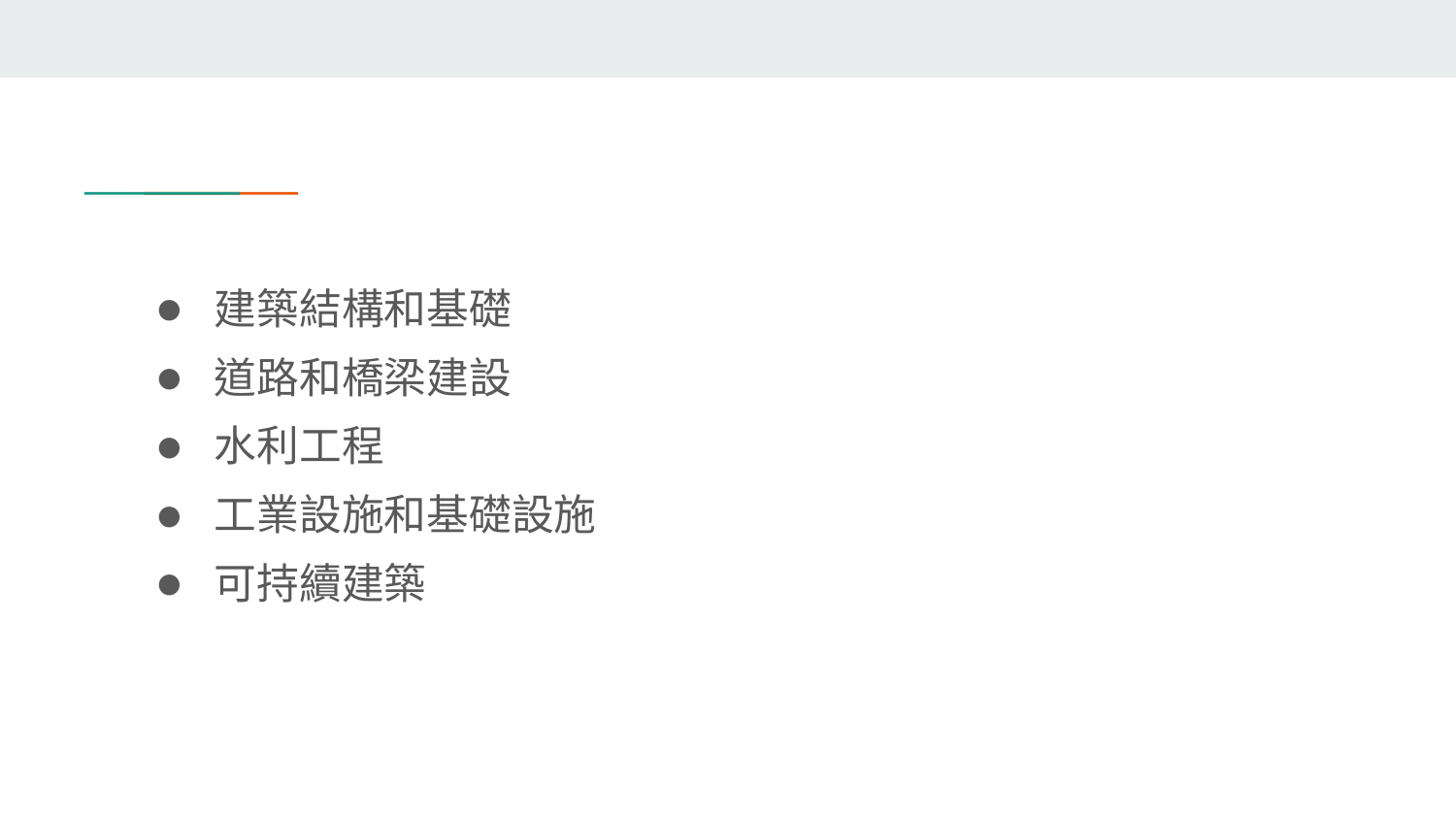

#
建築結構和基礎
道路和橋梁建設
水利工程
工業設施和基礎設施
可持續建築